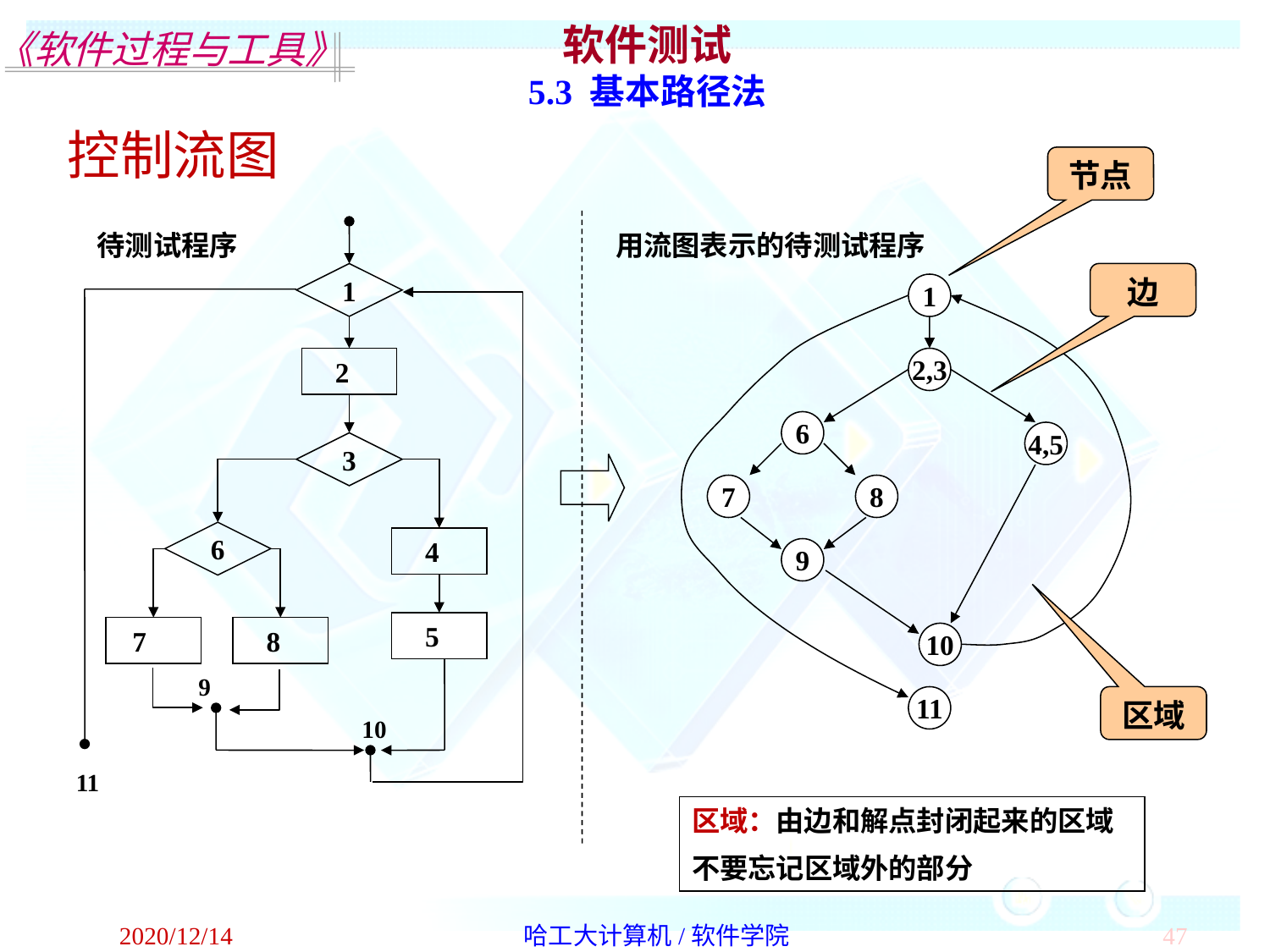

软件测试
5.3 基本路径法
控制流图
节点

待测试程序

用流图表示的待测试程序
1
边
1

   2
2,3

6
4,5
3

7
8

6
   4
9

   5
  7
   8
10

 9

11
区域

10

11
区域：由边和解点封闭起来的区域
不要忘记区域外的部分